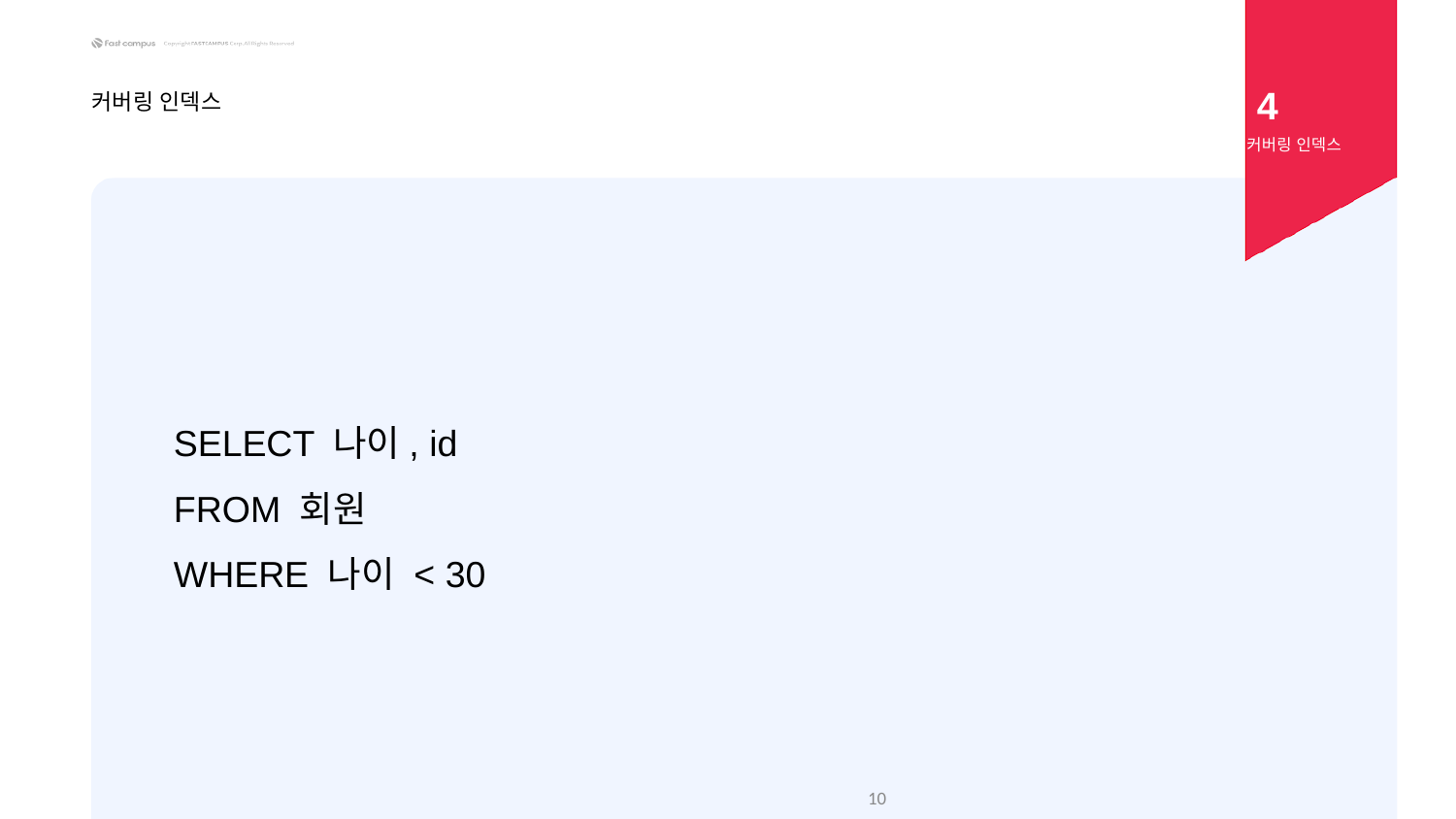

4
커버링 인덱스

커버링 인덱스
SELECT 나이, id
FROM 회원
WHERE 나이 < 30
10